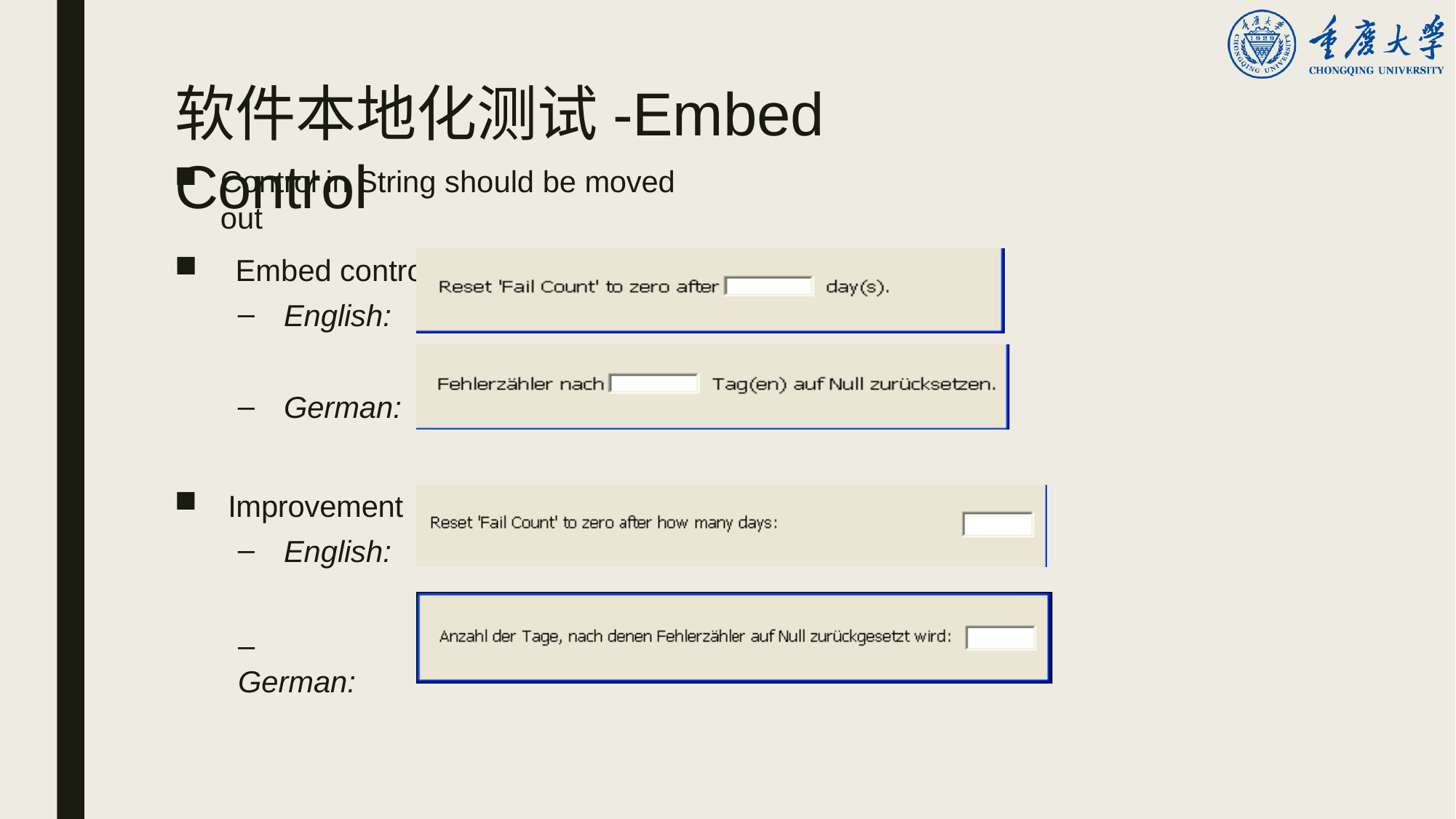

# 软件本地化测试-Embed Control
Control in String should be moved out
Embed control
English:

German:

Improvement
English:

–	German: